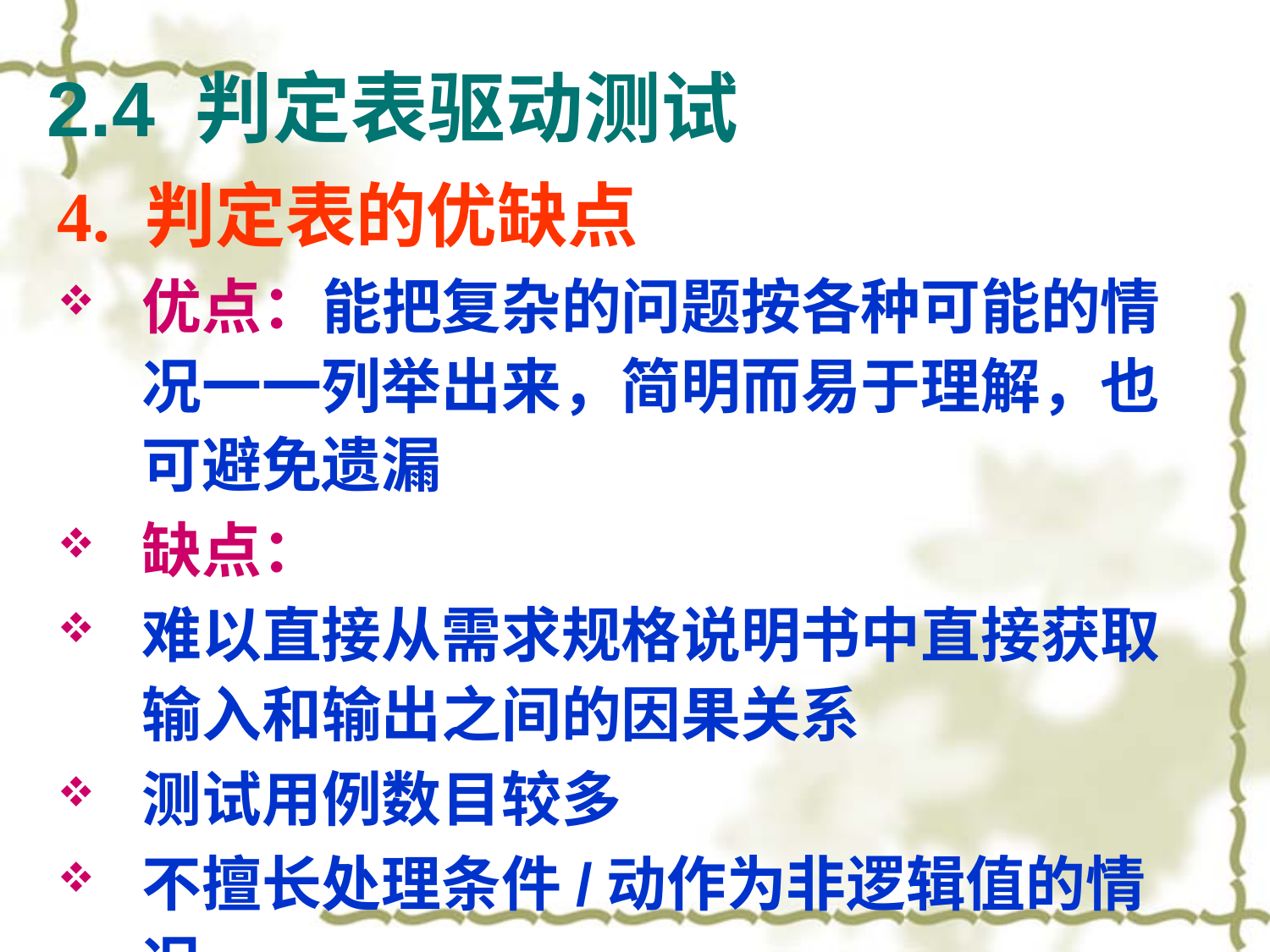

# 2.4 判定表驱动测试
4. 判定表的优缺点
优点：能把复杂的问题按各种可能的情况一一列举出来，简明而易于理解，也可避免遗漏
缺点：
难以直接从需求规格说明书中直接获取输入和输出之间的因果关系
测试用例数目较多
不擅长处理条件/动作为非逻辑值的情况